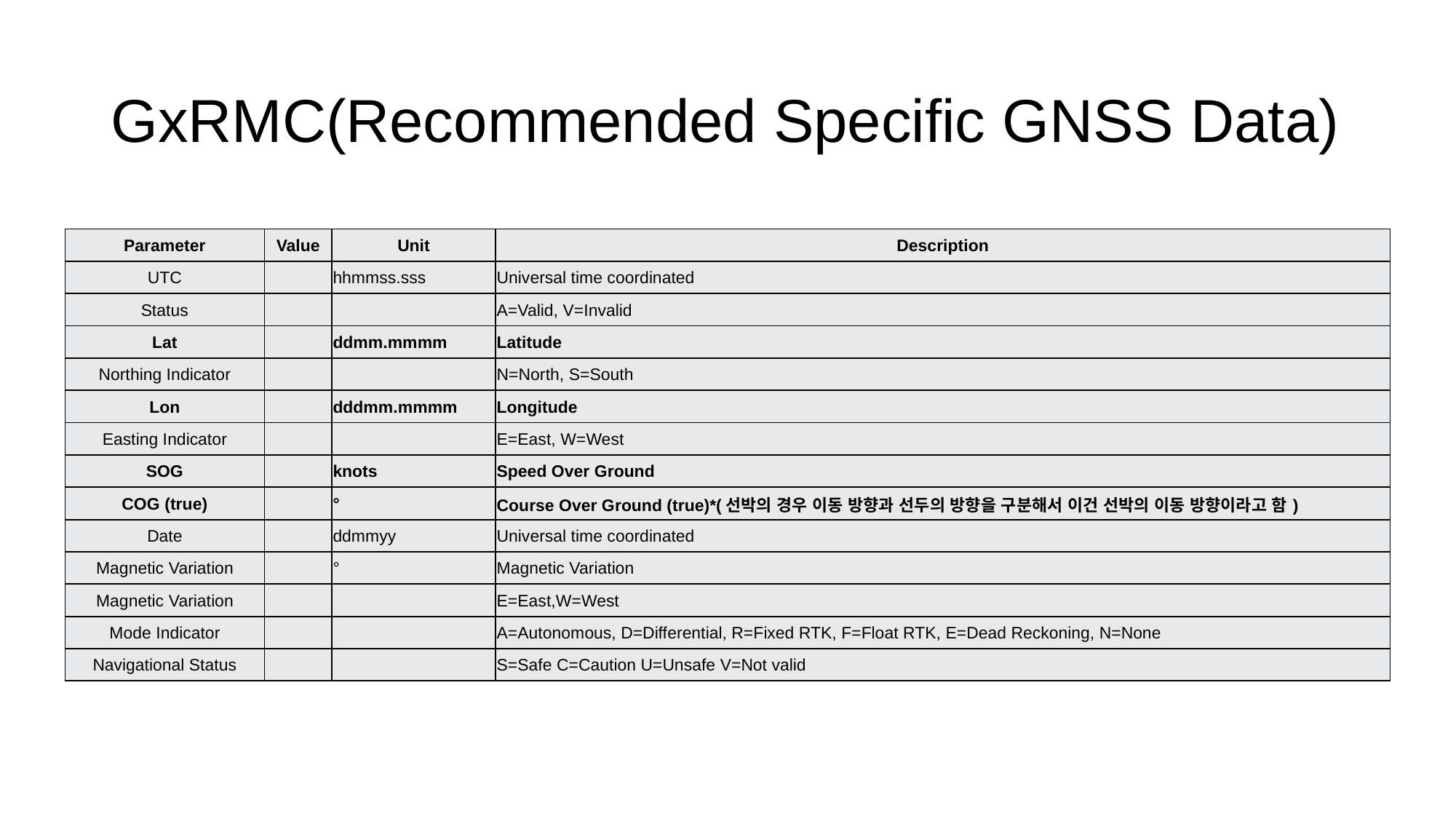

# GxRMC(Recommended Specific GNSS Data)
| Parameter | Value | Unit | Description |
| --- | --- | --- | --- |
| UTC |  | hhmmss.sss | Universal time coordinated |
| Status |  |  | A=Valid, V=Invalid |
| Lat |  | ddmm.mmmm | Latitude |
| Northing Indicator |  |  | N=North, S=South |
| Lon |  | dddmm.mmmm | Longitude |
| Easting Indicator |  |  | E=East, W=West |
| SOG |  | knots | Speed Over Ground |
| COG (true) |  | ° | Course Over Ground (true)\*(선박의 경우 이동 방향과 선두의 방향을 구분해서 이건 선박의 이동 방향이라고 함) |
| Date |  | ddmmyy | Universal time coordinated |
| Magnetic Variation |  | ° | Magnetic Variation |
| Magnetic Variation |  |  | E=East,W=West |
| Mode Indicator |  |  | A=Autonomous, D=Differential, R=Fixed RTK, F=Float RTK, E=Dead Reckoning, N=None |
| Navigational Status |  |  | S=Safe C=Caution U=Unsafe V=Not valid |